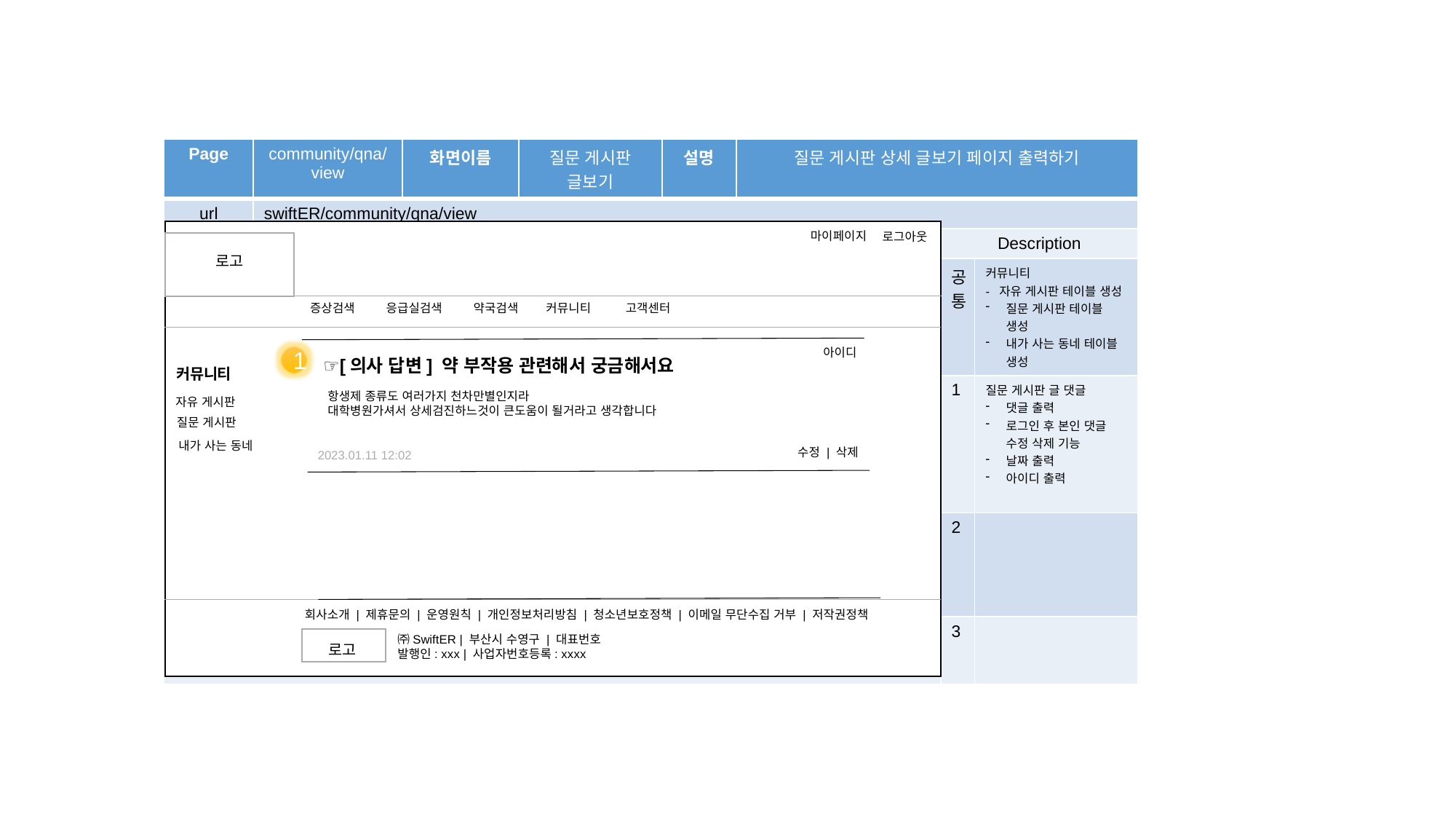

| Page | community/qna/view | 화면이름 | 질문 게시판 글보기 | 설명 | 질문 게시판 상세 글보기 페이지 출력하기 |  |  |
| --- | --- | --- | --- | --- | --- | --- | --- |
| url | swiftER/community/qna/view |  |  |  |  |  |  |
|  |  |  |  |  |  | Description |  |
|  |  |  |  |  |  | 공통 | 커뮤니티 - 자유 게시판 테이블 생성 질문 게시판 테이블 생성 내가 사는 동네 테이블 생성 |
|  |  |  |  |  |  | 1 | 질문 게시판 글 댓글 댓글 출력 로그인 후 본인 댓글 수정 삭제 기능 날짜 출력 아이디 출력 |
|  |  |  |  |  |  | 2 |  |
|  |  |  |  |  |  | 3 |  |

마이페이지
로그아웃

로고
증상검색         응급실검색         약국검색        커뮤니티          고객센터
아이디
1
☞[의사 답변] 약 부작용 관련해서 궁금해서요
커뮤니티
항생제 종류도 여러가지 천차만별인지라
대학병원가셔서 상세검진하느것이 큰도움이 될거라고 생각합니다
자유 게시판
질문 게시판
내가 사는 동네
수정 | 삭제
2023.01.11 12:02
회사소개 | 제휴문의 | 운영원칙 | 개인정보처리방침 | 청소년보호정책 | 이메일 무단수집 거부 | 저작권정책
㈜SwiftER | 부산시 수영구 | 대표번호
발행인: xxx | 사업자번호등록: xxxx

로고